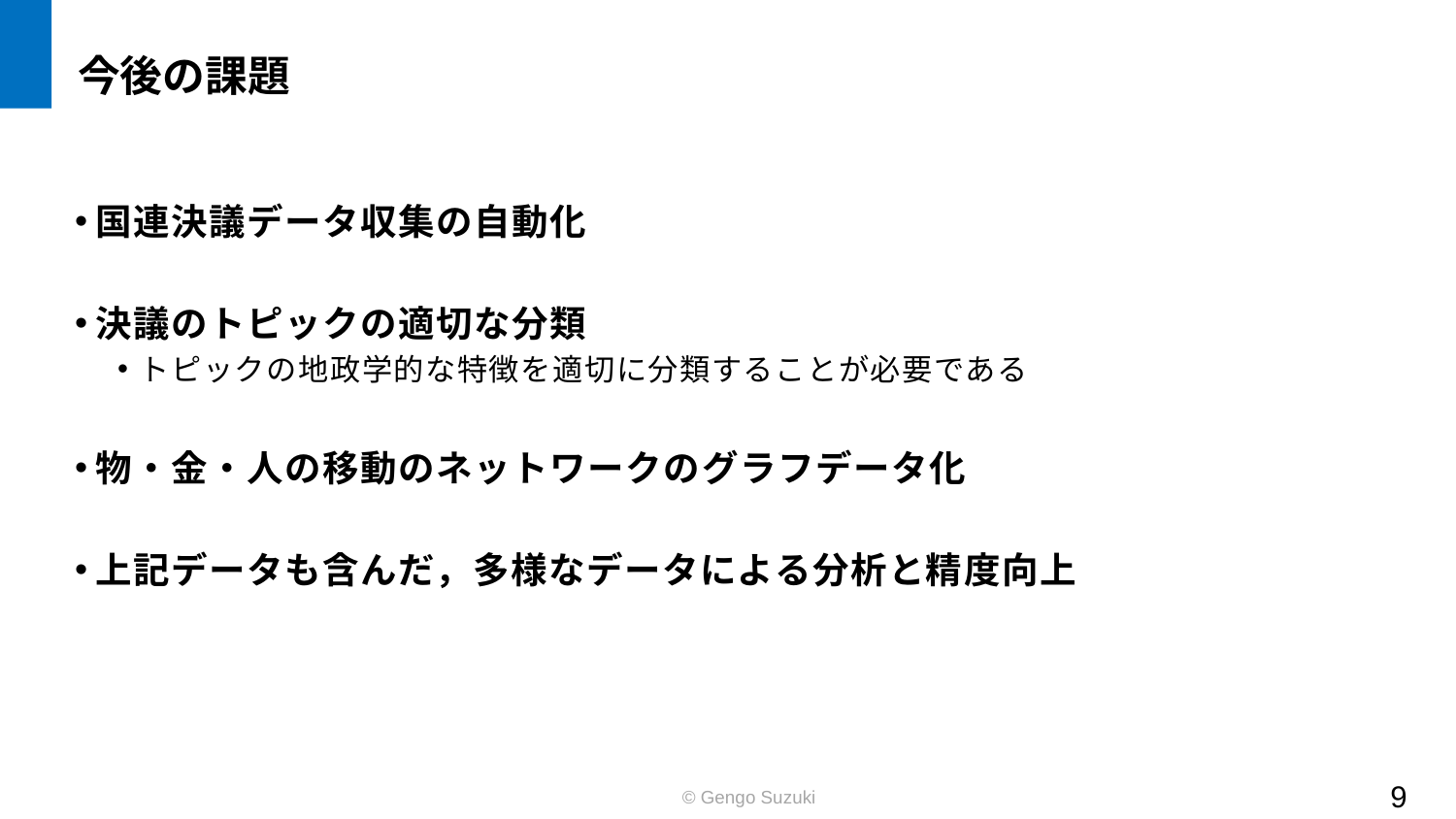

# 今後の課題
国連決議データ収集の自動化

決議のトピックの適切な分類
トピックの地政学的な特徴を適切に分類することが必要である

物・金・人の移動のネットワークのグラフデータ化

上記データも含んだ，多様なデータによる分析と精度向上